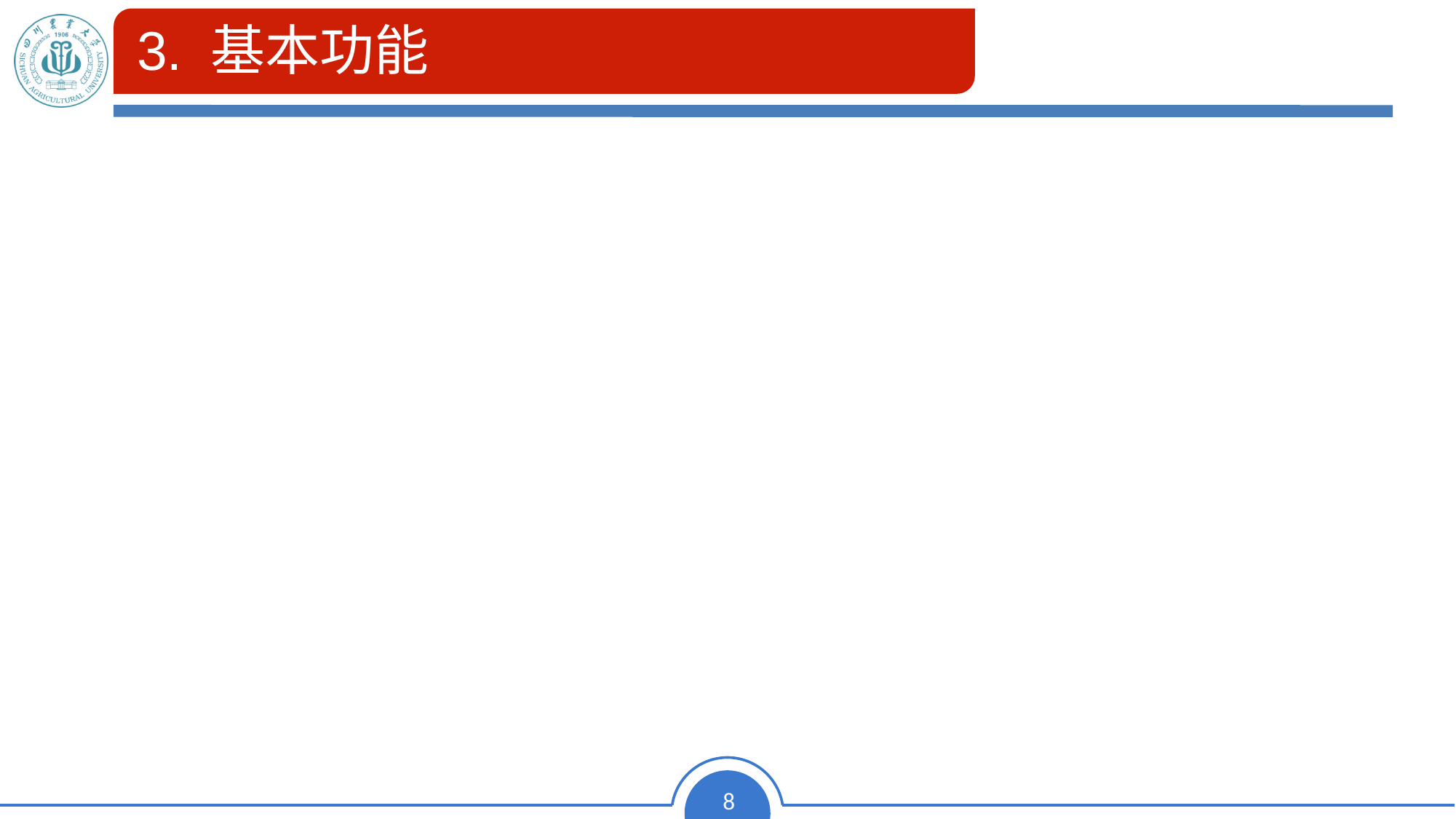

# 3. 基本功能
数据缓冲
匹配快速的处理器与相对慢速的外设的数据交换
缓冲：实现接口双方数据传输的速度匹配
信号变换
把信号相互转换为适合对方的形式
计算机直接处理的信号
数字量（0和1组成的信号编码）
开关量（只有两种状态的信号）
脉冲量（低脉冲信号，高脉冲信号）